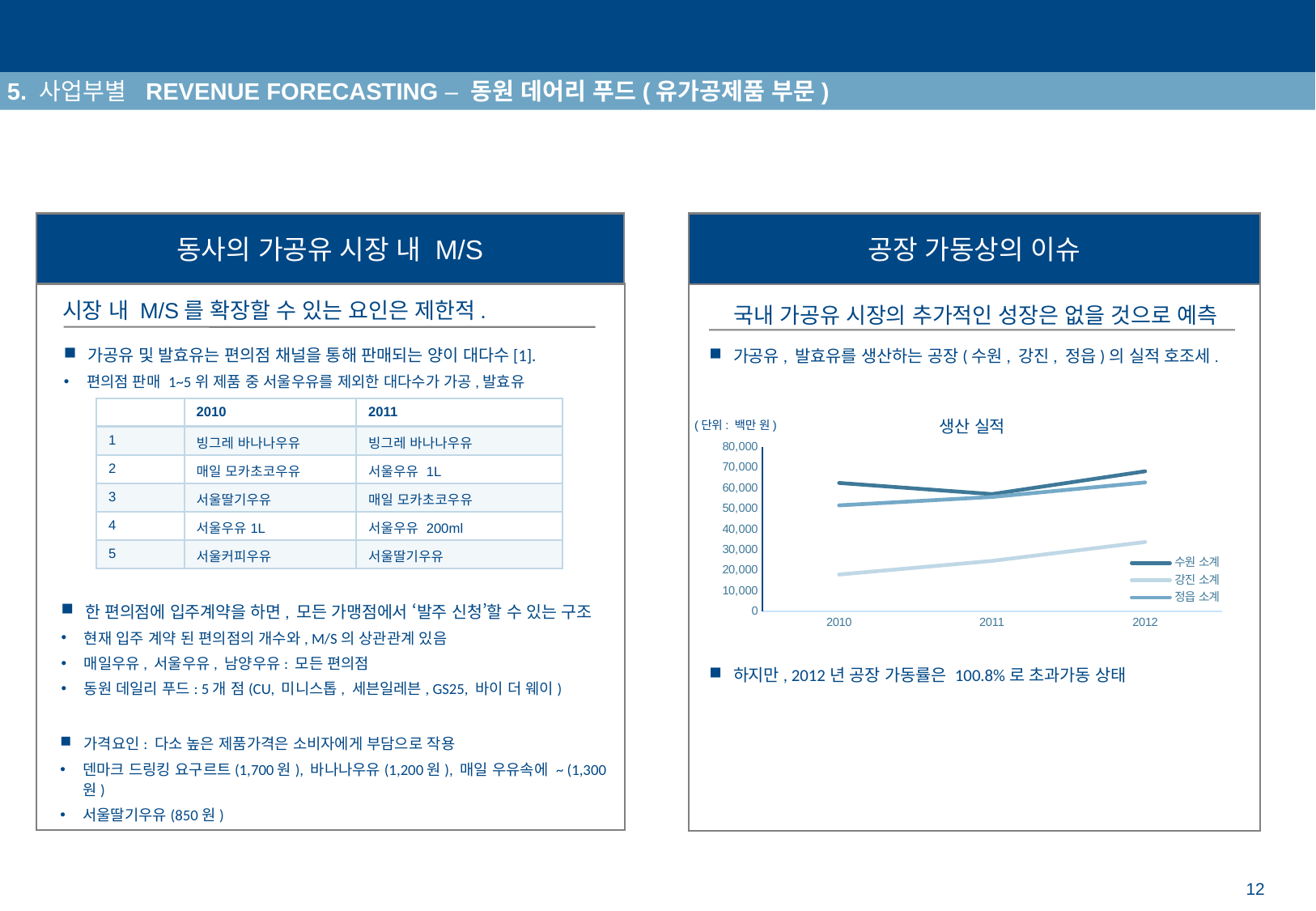

연도별 매출 추정
설명
5. 사업부별  REVENUE FORECASTING – 동원 데어리 푸드(유가공제품 부문)

동사의 가공유 시장 내 M/S
공장 가동상의 이슈

시장 내 M/S를 확장할 수 있는 요인은 제한적.
국내 가공유 시장의 추가적인 성장은 없을 것으로 예측

가공유 및 발효유는 편의점 채널을 통해 판매되는 양이 대다수[1].
편의점 판매 1~5위 제품 중 서울우유를 제외한 대다수가 가공,발효유
가공유, 발효유를 생산하는 공장(수원, 강진, 정읍)의 실적 호조세.

### Chart: 생산 실적

| Category | 수원 소계 | 강진 소계 | 정읍 소계 |
|---|---|---|---|
| 2010 | 62450.0 | 17903.0 | 51543.0 |
| 2011 | 57030.537000000004 | 24539.169 | 55625.729999999996 |
| 2012 | 68118.0 | 33719.0 | 62705.0 |
(단위: 백만 원)
|  | 2010 | 2011 |
| --- | --- | --- |
| 1 | 빙그레 바나나우유 | 빙그레 바나나우유 |
| 2 | 매일 모카초코우유 | 서울우유 1L |
| 3 | 서울딸기우유 | 매일 모카초코우유 |
| 4 | 서울우유1L | 서울우유 200ml |
| 5 | 서울커피우유 | 서울딸기우유 |
한 편의점에 입주계약을 하면, 모든 가맹점에서 ‘발주 신청’할 수 있는 구조
현재 입주 계약 된 편의점의 개수와, M/S의 상관관계 있음
매일우유, 서울우유, 남양우유: 모든 편의점
동원 데일리 푸드: 5개 점(CU, 미니스톱, 세븐일레븐, GS25, 바이 더 웨이)
하지만, 2012년 공장 가동률은 100.8%로 초과가동 상태
가격요인: 다소 높은 제품가격은 소비자에게 부담으로 작용
덴마크 드링킹 요구르트(1,700원), 바나나우유(1,200원), 매일 우유속에 ~ (1,300원)
서울딸기우유(850원)